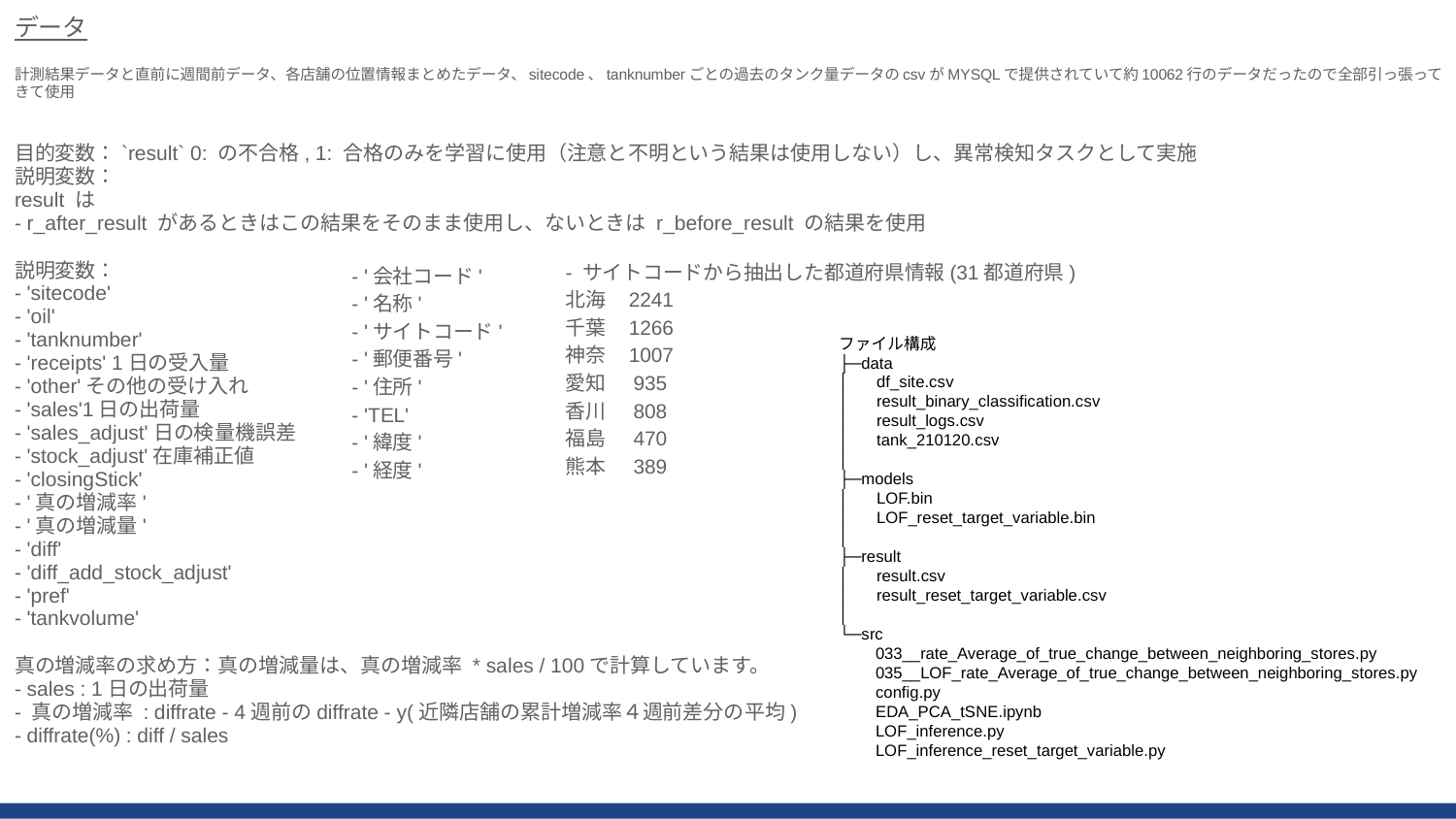

データ
計測結果データと直前に週間前データ、各店舗の位置情報まとめたデータ、sitecode、tanknumberごとの過去のタンク量データのcsvがMYSQLで提供されていて約10062行のデータだったので全部引っ張ってきて使用
目的変数：`result` 0: の不合格, 1: 合格のみを学習に使用（注意と不明という結果は使用しない）し、異常検知タスクとして実施
説明変数：
result は
- r_after_result があるときはこの結果をそのまま使用し、ないときは r_before_result の結果を使用
説明変数：
- 'sitecode'
- 'oil'
- 'tanknumber'
- 'receipts' 1日の受入量
- 'other'その他の受け入れ
- 'sales'1日の出荷量
- 'sales_adjust'日の検量機誤差
- 'stock_adjust'在庫補正値
- 'closingStick'
- '真の増減率'
- '真の増減量'
- 'diff'
- 'diff_add_stock_adjust'
- 'pref'
- 'tankvolume'
真の増減率の求め方：真の増減量は、真の増減率 * sales / 100で計算しています。
- sales : 1日の出荷量
- 真の増減率 : diffrate - 4週前のdiffrate - y(近隣店舗の累計増減率４週前差分の平均)
- diffrate(%) : diff / sales
- サイトコードから抽出した都道府県情報(31都道府県)
北海    2241
千葉    1266
神奈    1007
愛知     935
香川     808
福島     470
熊本     389
- '会社コード'
- '名称'
- 'サイトコード'
- '郵便番号'
- '住所'
- 'TEL'
- '緯度'
- '経度'
ファイル構成
├─data
│      df_site.csv
│      result_binary_classification.csv
│      result_logs.csv
│      tank_210120.csv
│
├─models
│      LOF.bin
│      LOF_reset_target_variable.bin
│
├─result
│      result.csv
│      result_reset_target_variable.csv
│
└─src
        033__rate_Average_of_true_change_between_neighboring_stores.py
        035__LOF_rate_Average_of_true_change_between_neighboring_stores.py
        config.py
        EDA_PCA_tSNE.ipynb
        LOF_inference.py
        LOF_inference_reset_target_variable.py